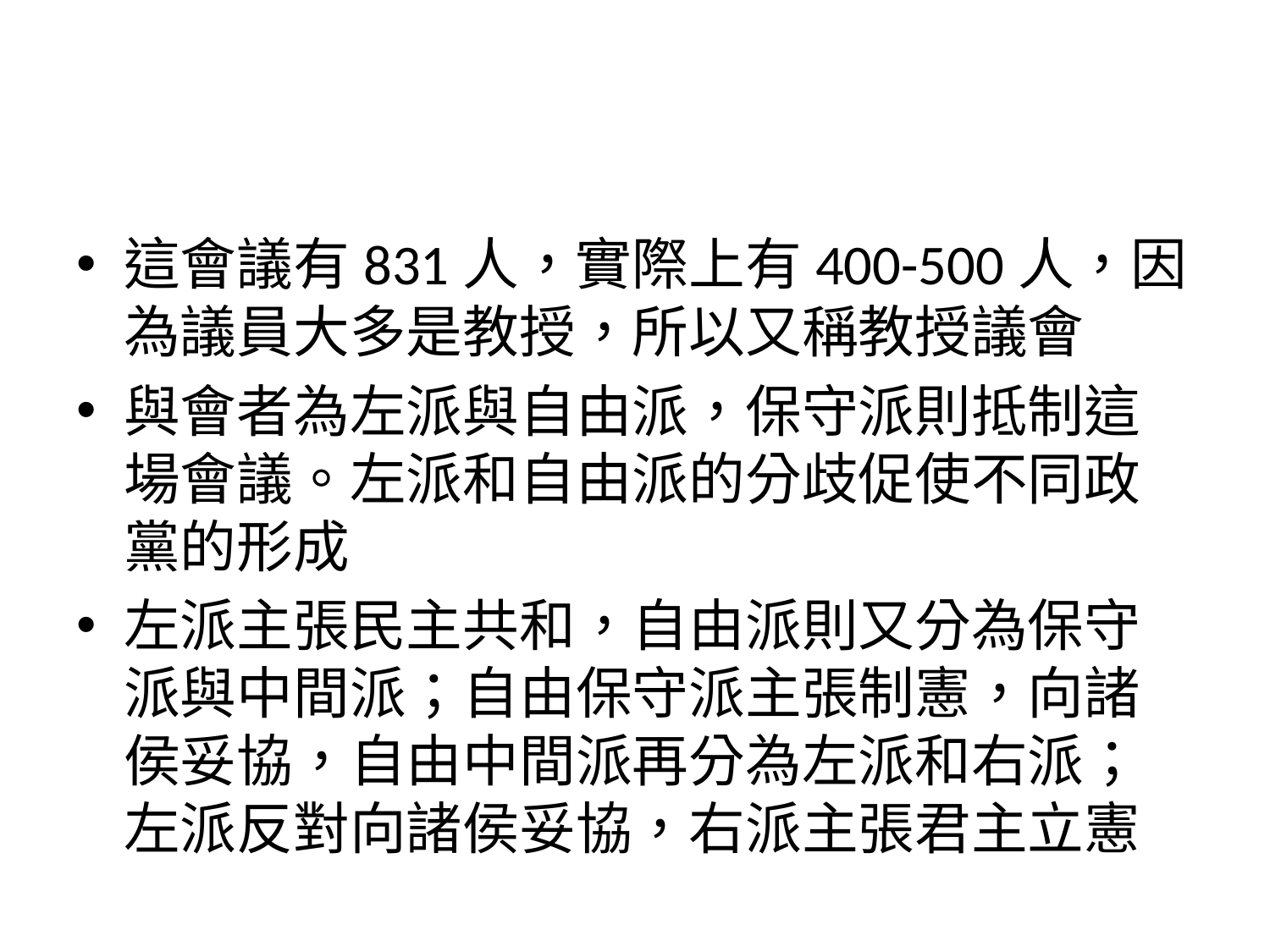

#
這會議有831人，實際上有400-500人，因為議員大多是教授，所以又稱教授議會
與會者為左派與自由派，保守派則抵制這場會議。左派和自由派的分歧促使不同政黨的形成
左派主張民主共和，自由派則又分為保守派與中間派；自由保守派主張制憲，向諸侯妥協，自由中間派再分為左派和右派；左派反對向諸侯妥協，右派主張君主立憲